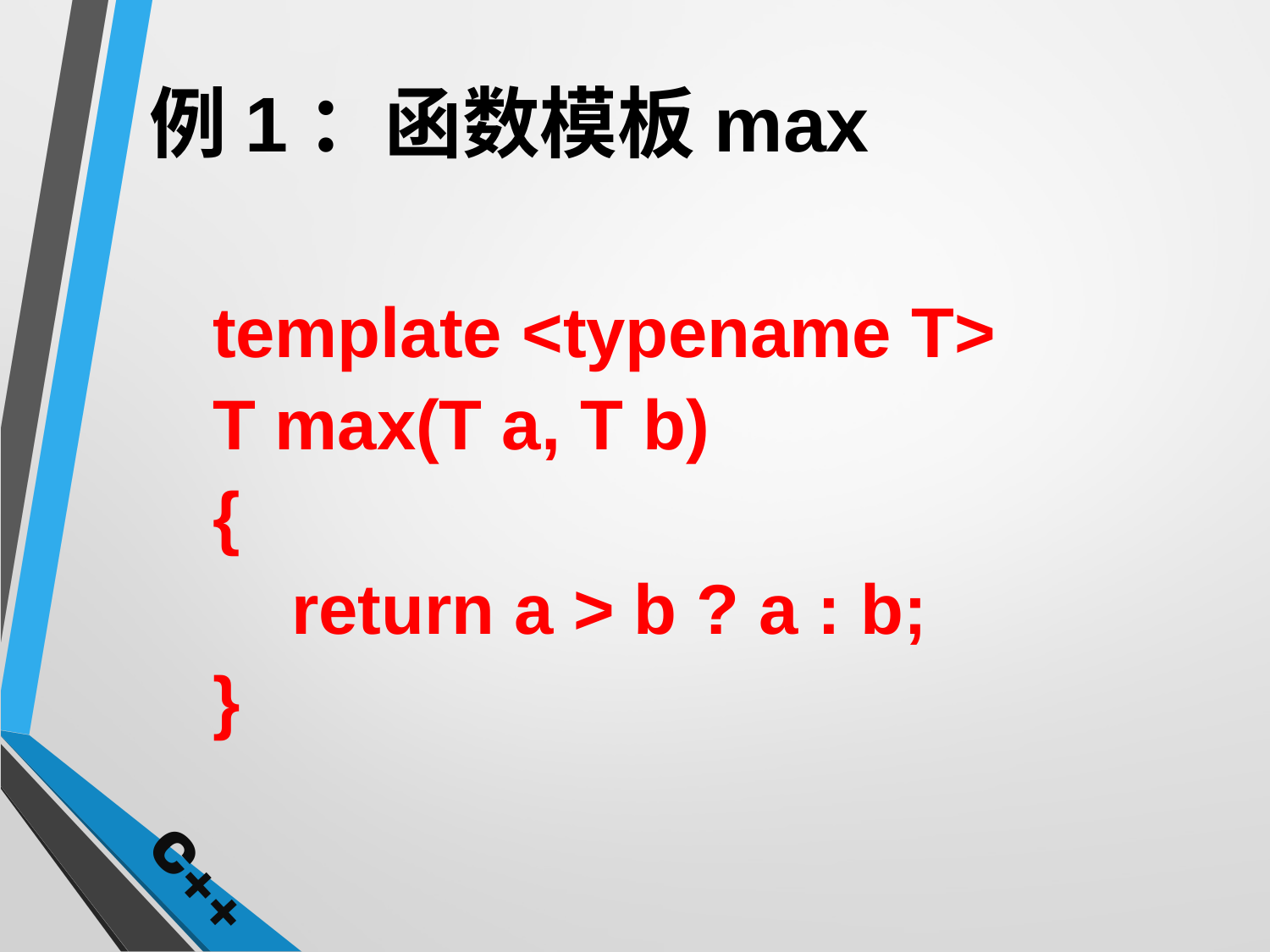

# 例1：函数模板max
template <typename T>
T max(T a, T b)
{
    return a > b ? a : b;
}